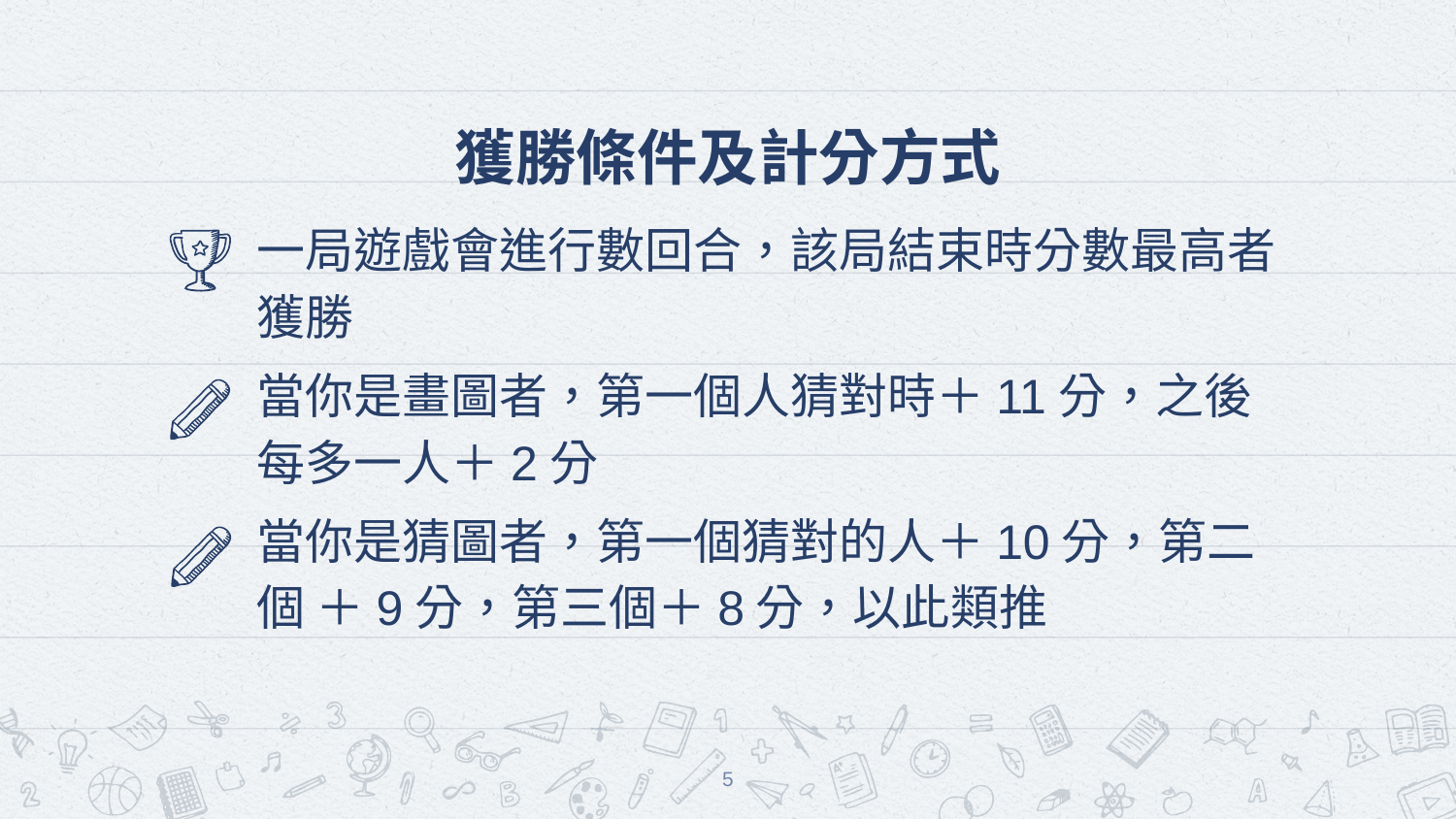

# 獲勝條件及計分方式
一局遊戲會進行數回合，該局結束時分數最高者獲勝
當你是畫圖者，第一個人猜對時＋11分，之後每多一人＋2分
當你是猜圖者，第一個猜對的人＋10分，第二個 ＋9分，第三個＋8分，以此類推

5